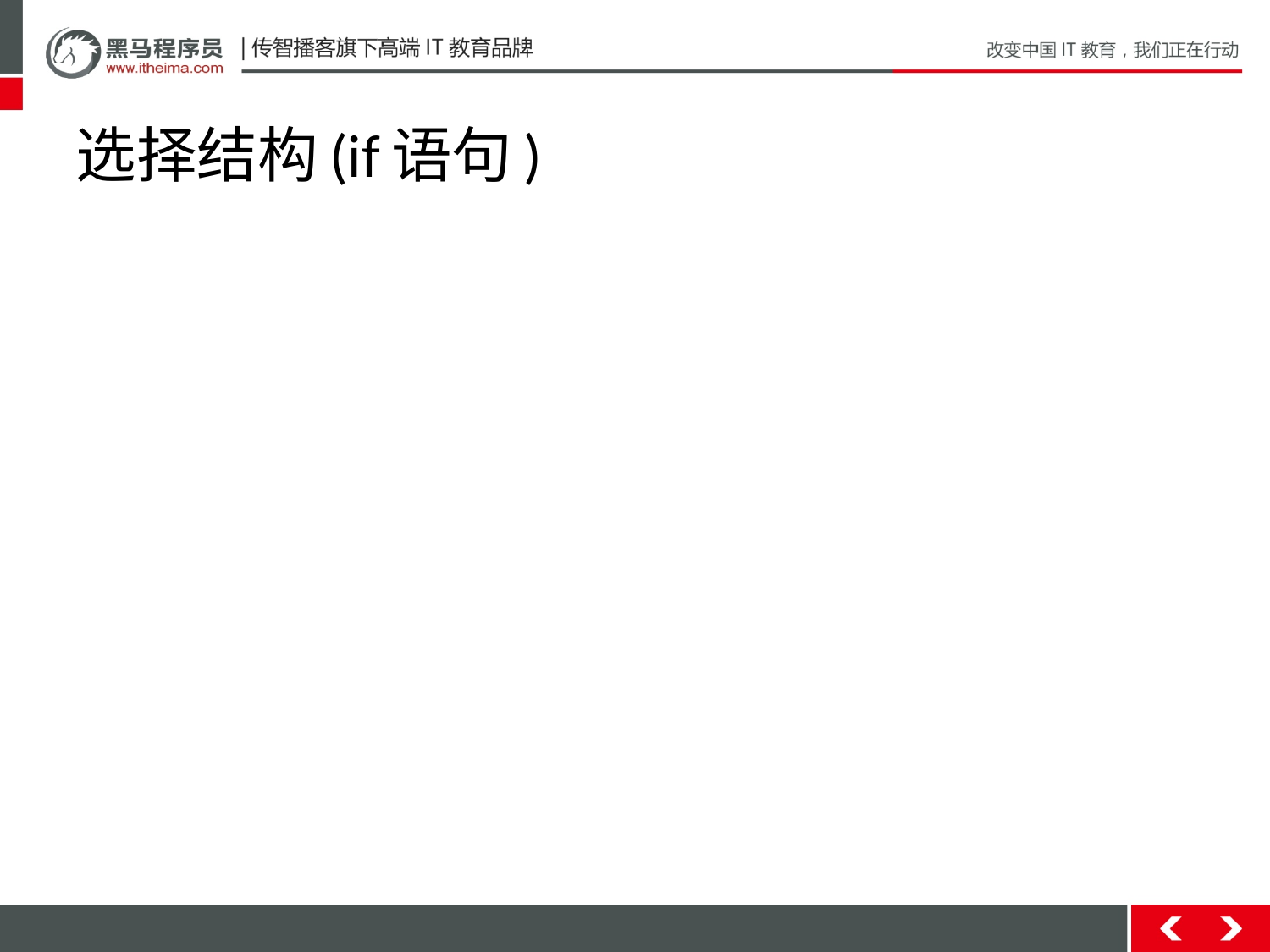

# 选择结构(if语句)
执行流程
首先判断关系表达式1看其结果是true还是false
如果是true就执行语句体1
如果是false就继续判断关系表达式2看其结果是true还是false
如果是true就执行语句体2
如果是false就继续判断关系表达式…看其结果是true还是false
…
如果没有任何关系表达式为true，就执行语句体n+1。